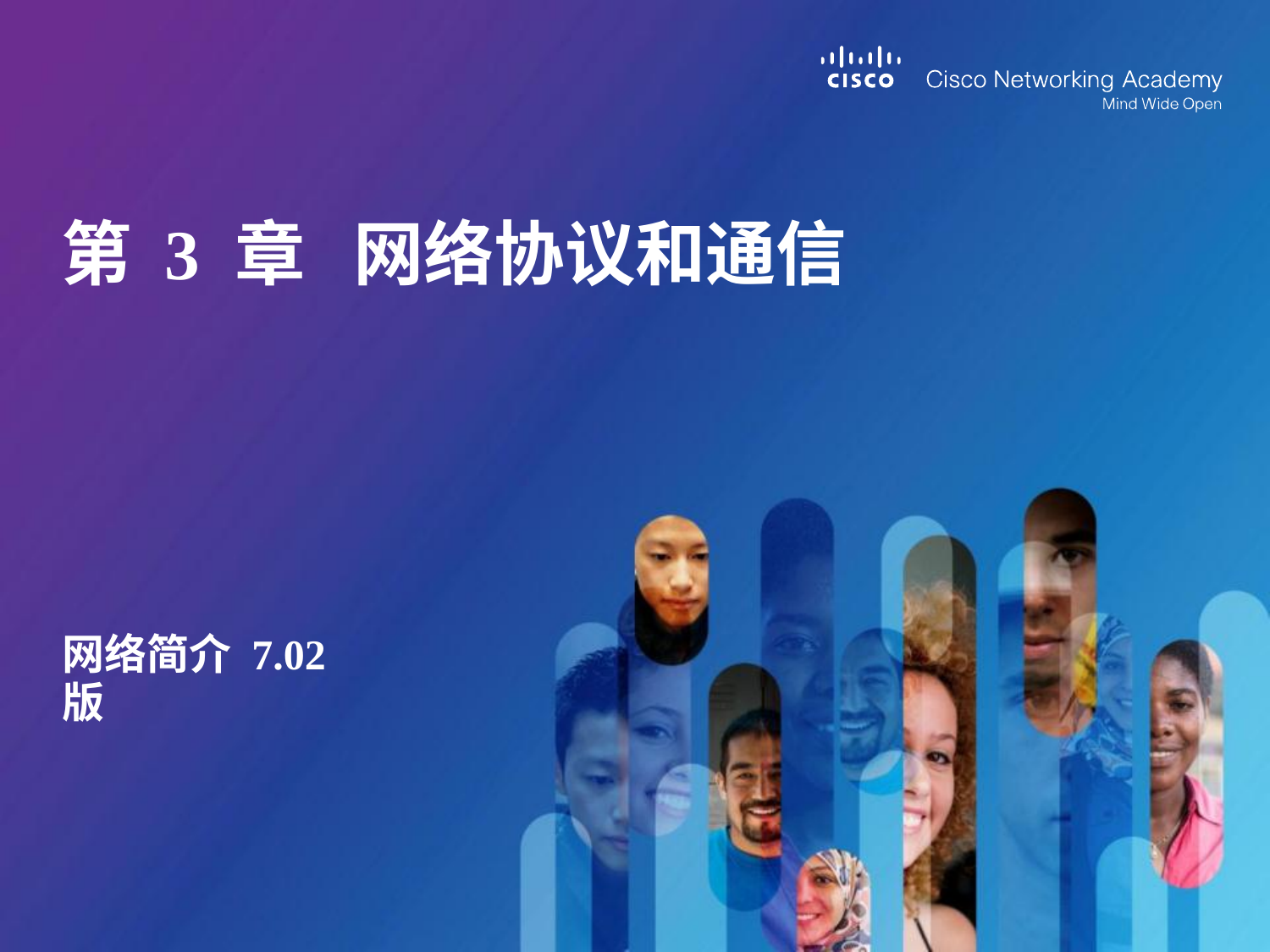

# 第 3 章   网络协议和通信
网络简介 7.02 版